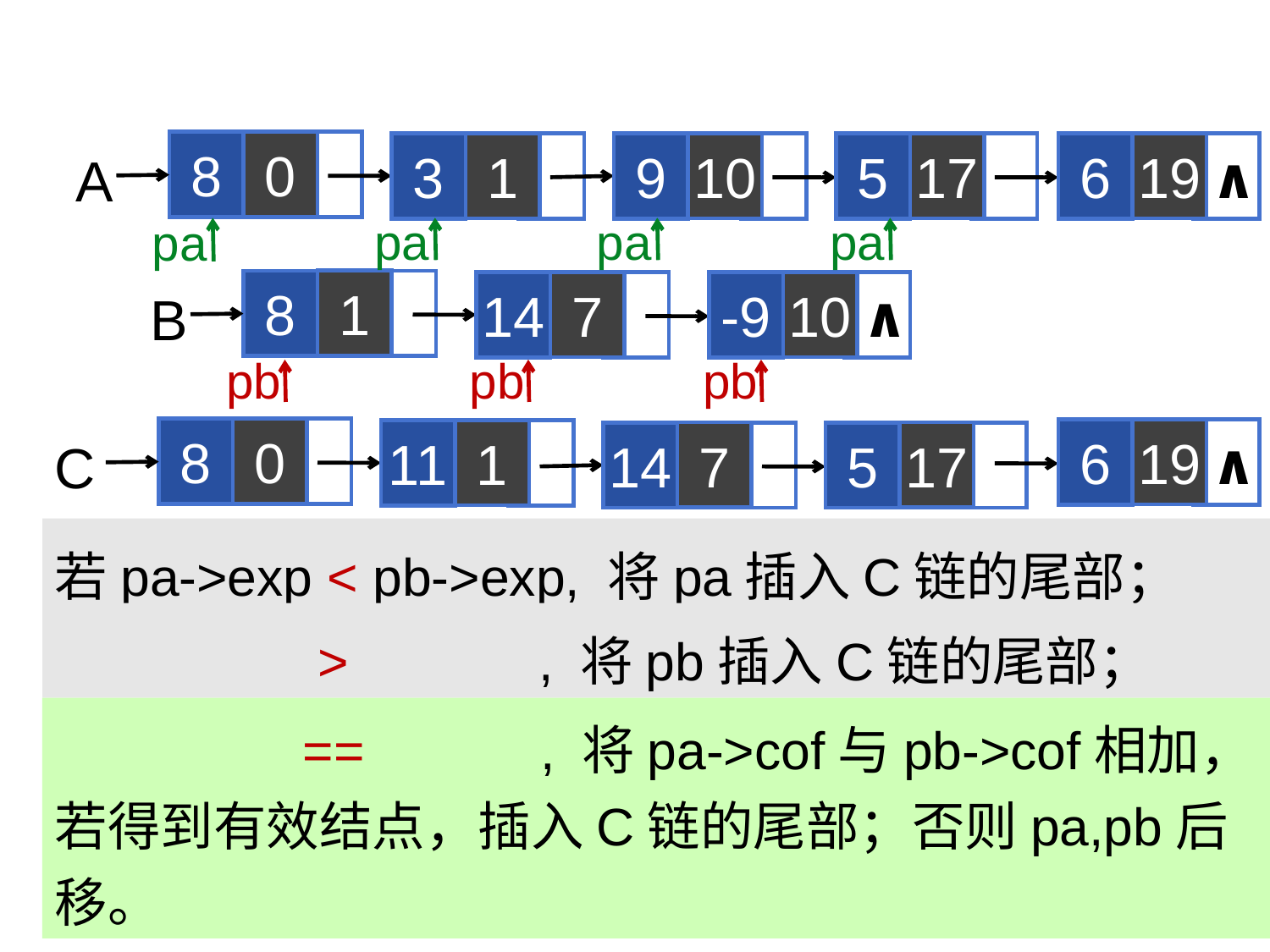

A
0
8

1
10
17
19
3

9

5

6
 ∧
pa
pa
pa
pa
B
1
8

7
10
14

-9
 ∧
pb
pb
pb
C
0
8

19
6
 ∧
1
11

7
17
14

5

若pa->exp < pb->exp, 将pa插入C链的尾部；
                  >             , 将pb插入C链的尾部；
                 ==            , 将pa->cof与pb->cof相加，
若得到有效结点，插入C链的尾部；否则pa,pb后移。